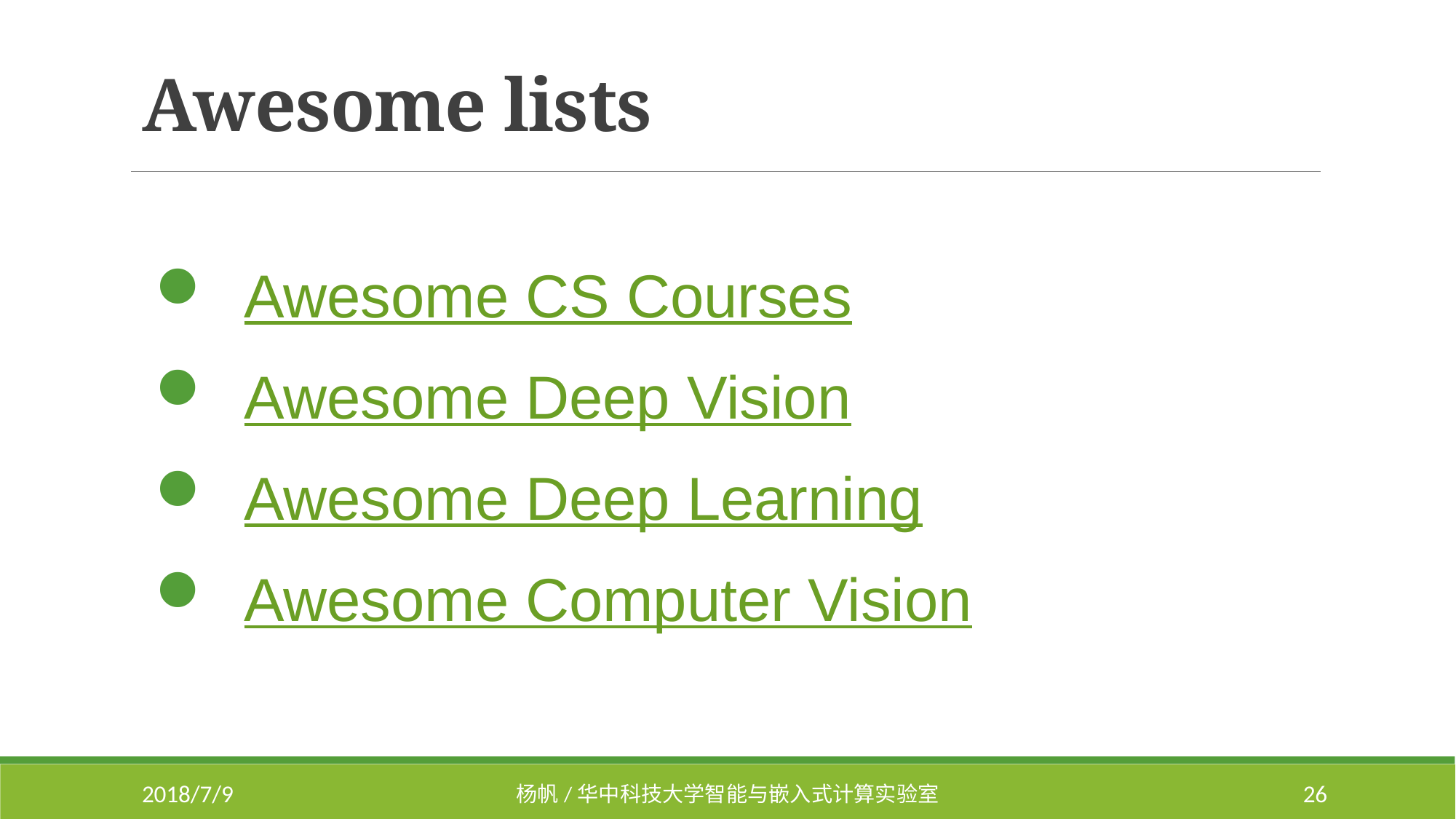

# Awesome lists
Awesome CS Courses
Awesome Deep Vision
Awesome Deep Learning
Awesome Computer Vision
2018/7/9
杨帆/华中科技大学智能与嵌入式计算实验室
26